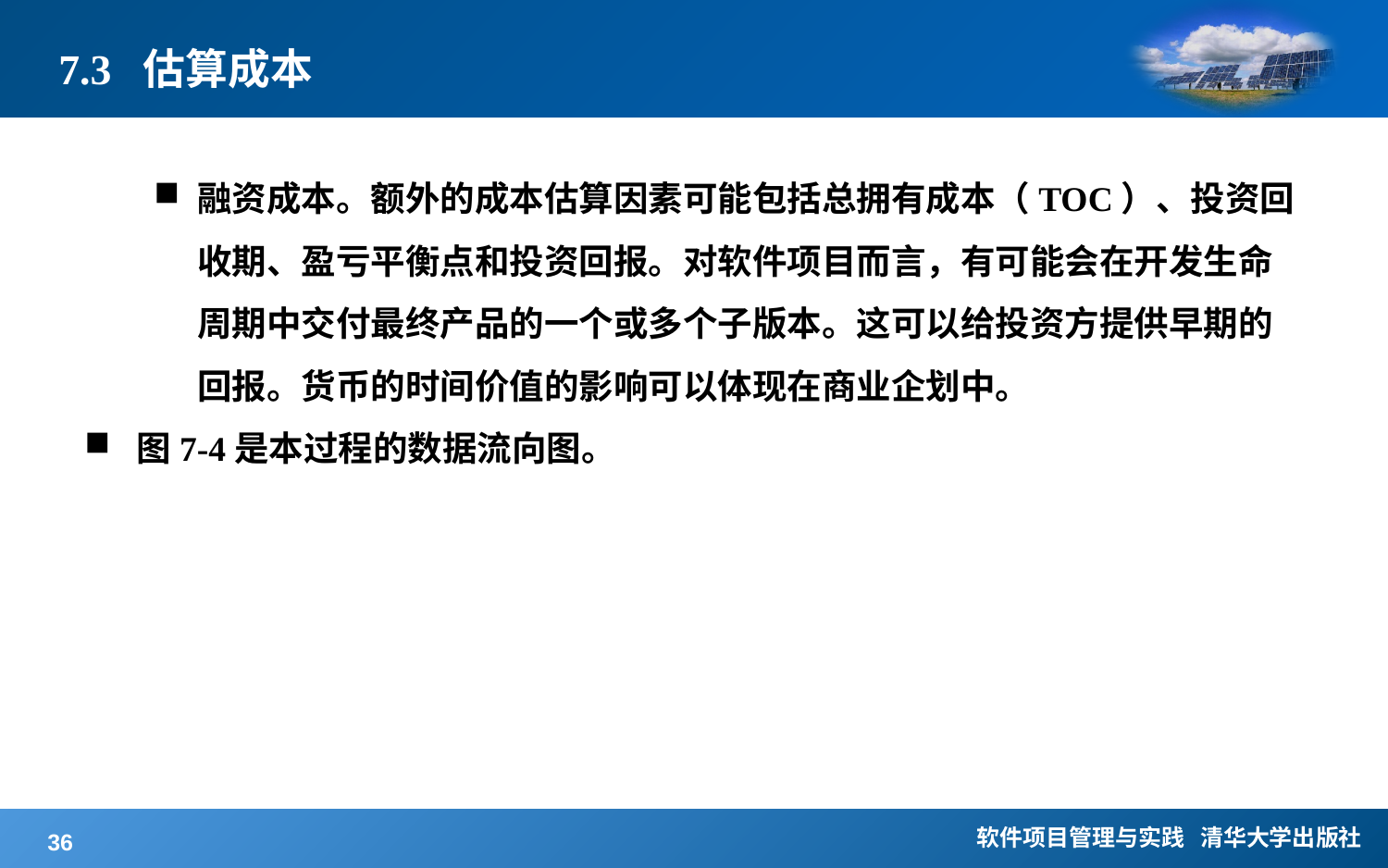

# 7.3  估算成本
融资成本。额外的成本估算因素可能包括总拥有成本（TOC）、投资回收期、盈亏平衡点和投资回报。对软件项目而言，有可能会在开发生命周期中交付最终产品的一个或多个子版本。这可以给投资方提供早期的回报。货币的时间价值的影响可以体现在商业企划中。
图7-4是本过程的数据流向图。